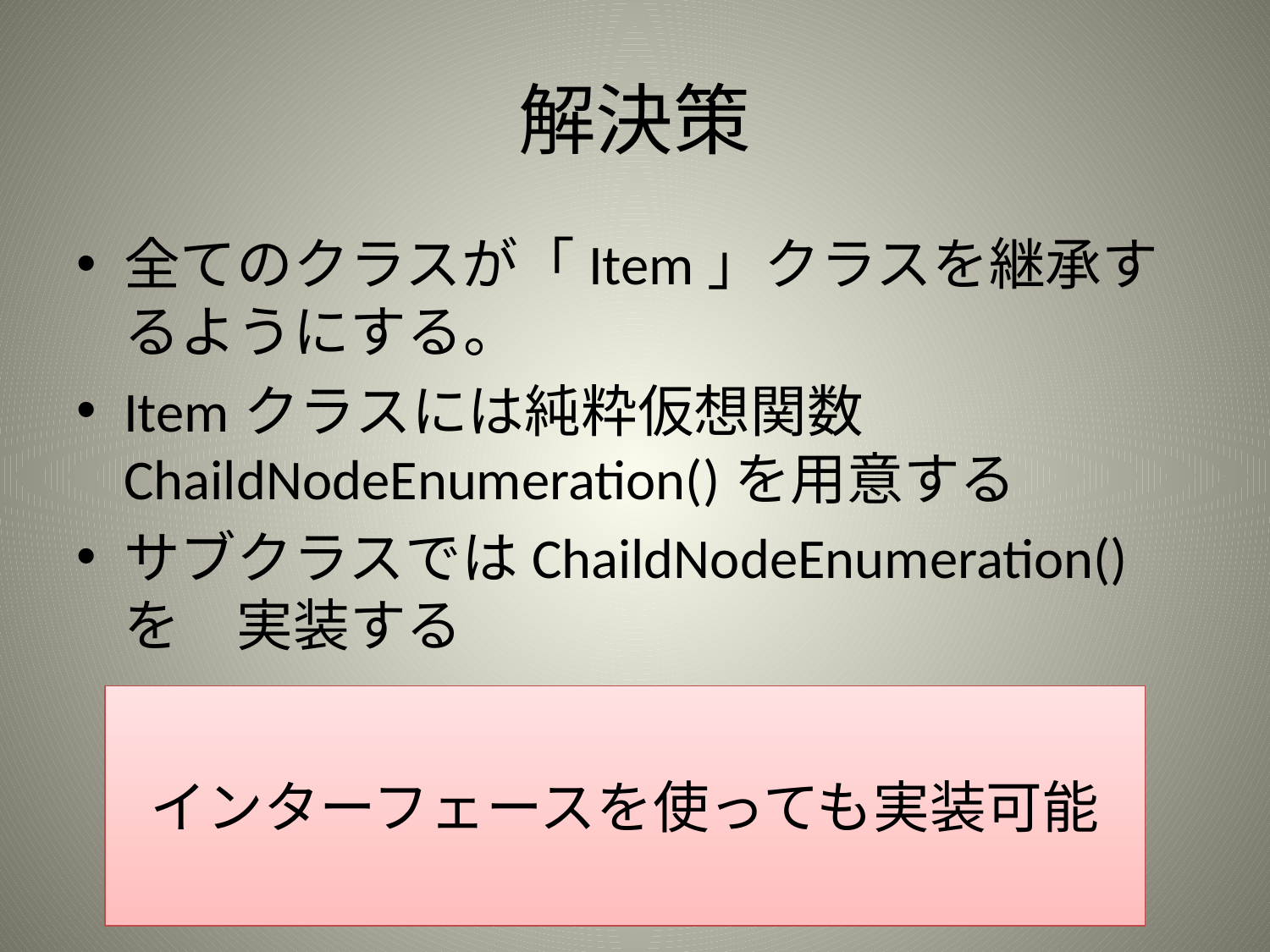

# 解決策
全てのクラスが「Item」クラスを継承するようにする。
Itemクラスには純粋仮想関数ChaildNodeEnumeration()を用意する
サブクラスではChaildNodeEnumeration()を　実装する

インターフェースを使っても実装可能